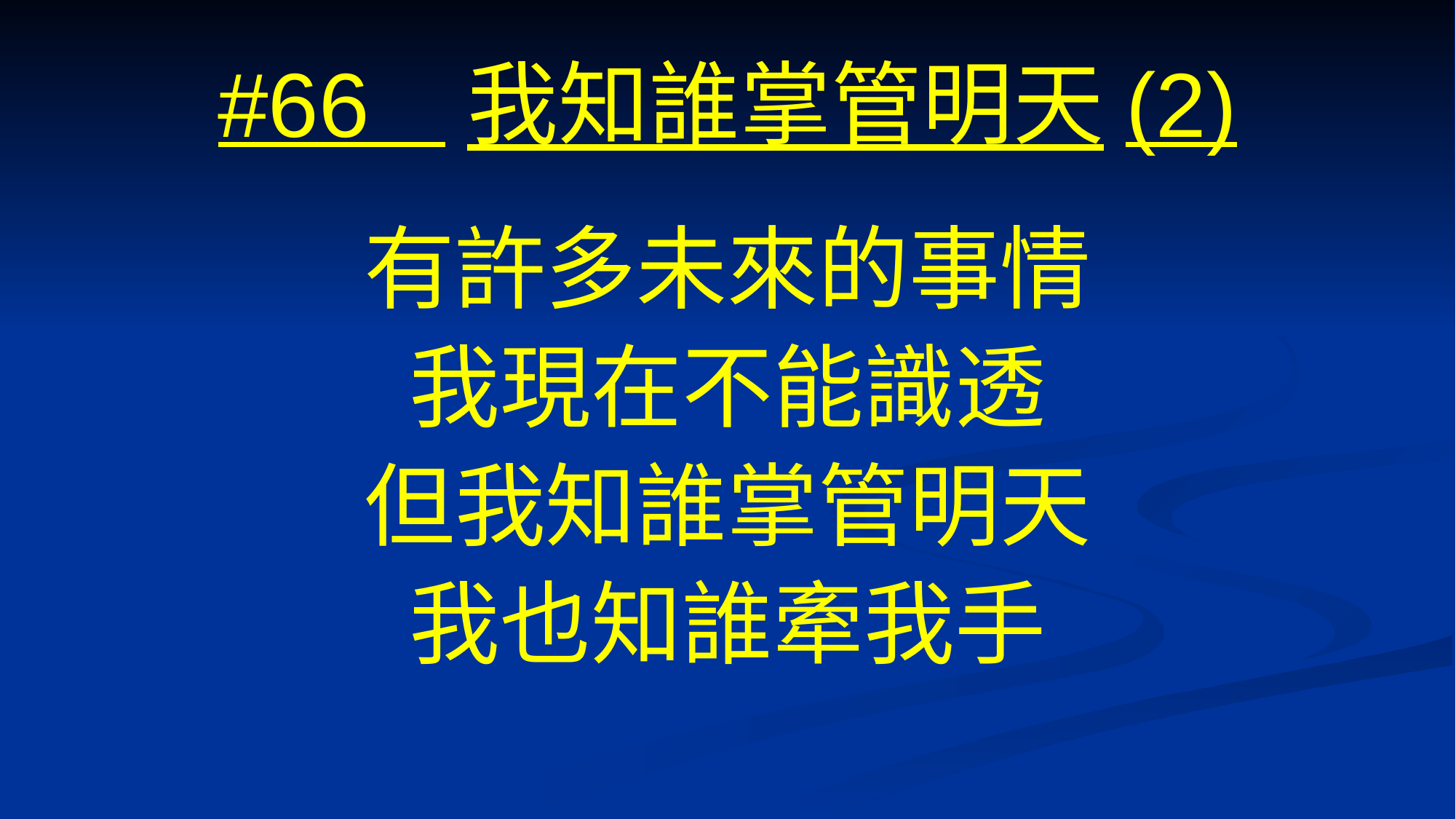

# #66   我知誰掌管明天(2)
有許多未來的事情
我現在不能識透
但我知誰掌管明天
我也知誰牽我手